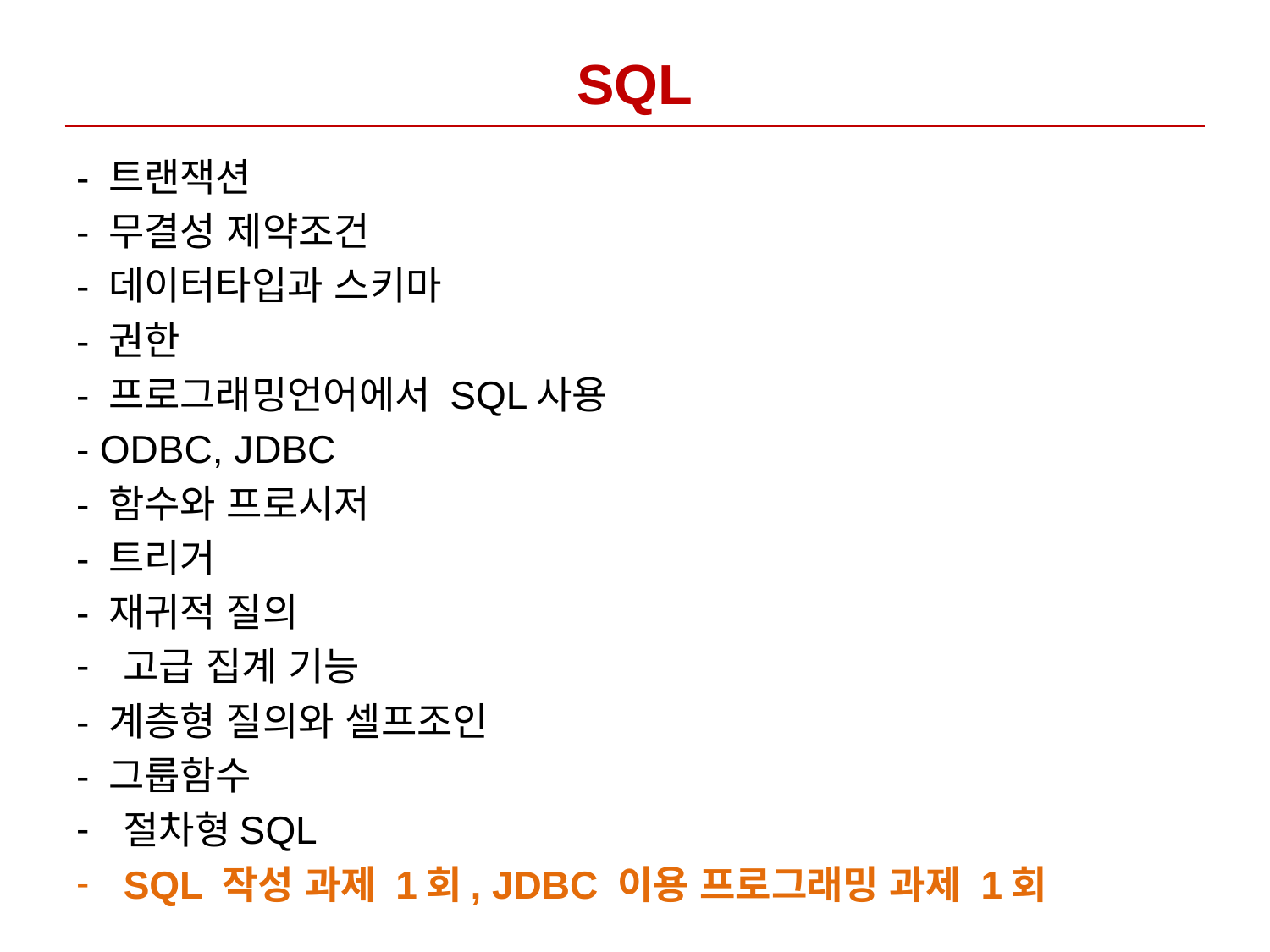

# SQL
- 트랜잭션
- 무결성 제약조건
- 데이터타입과 스키마
- 권한
- 프로그래밍언어에서 SQL사용
- ODBC, JDBC
- 함수와 프로시저
- 트리거
- 재귀적 질의
고급 집계 기능
- 계층형 질의와 셀프조인
- 그룹함수
절차형SQL
SQL 작성 과제 1회, JDBC 이용 프로그래밍 과제 1회